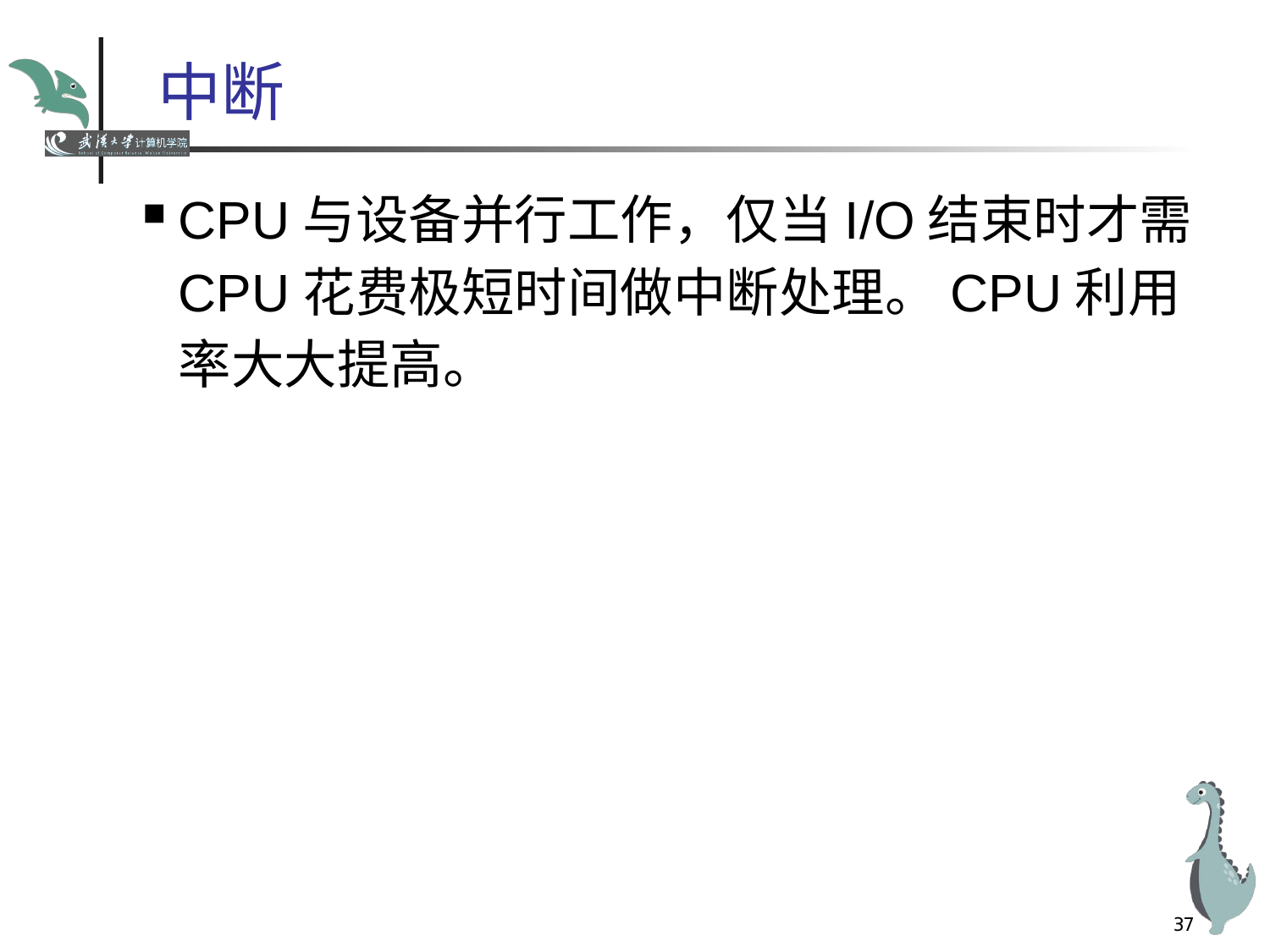

# 中断
CPU与设备并行工作，仅当I/O结束时才需CPU花费极短时间做中断处理。CPU利用率大大提高。
37